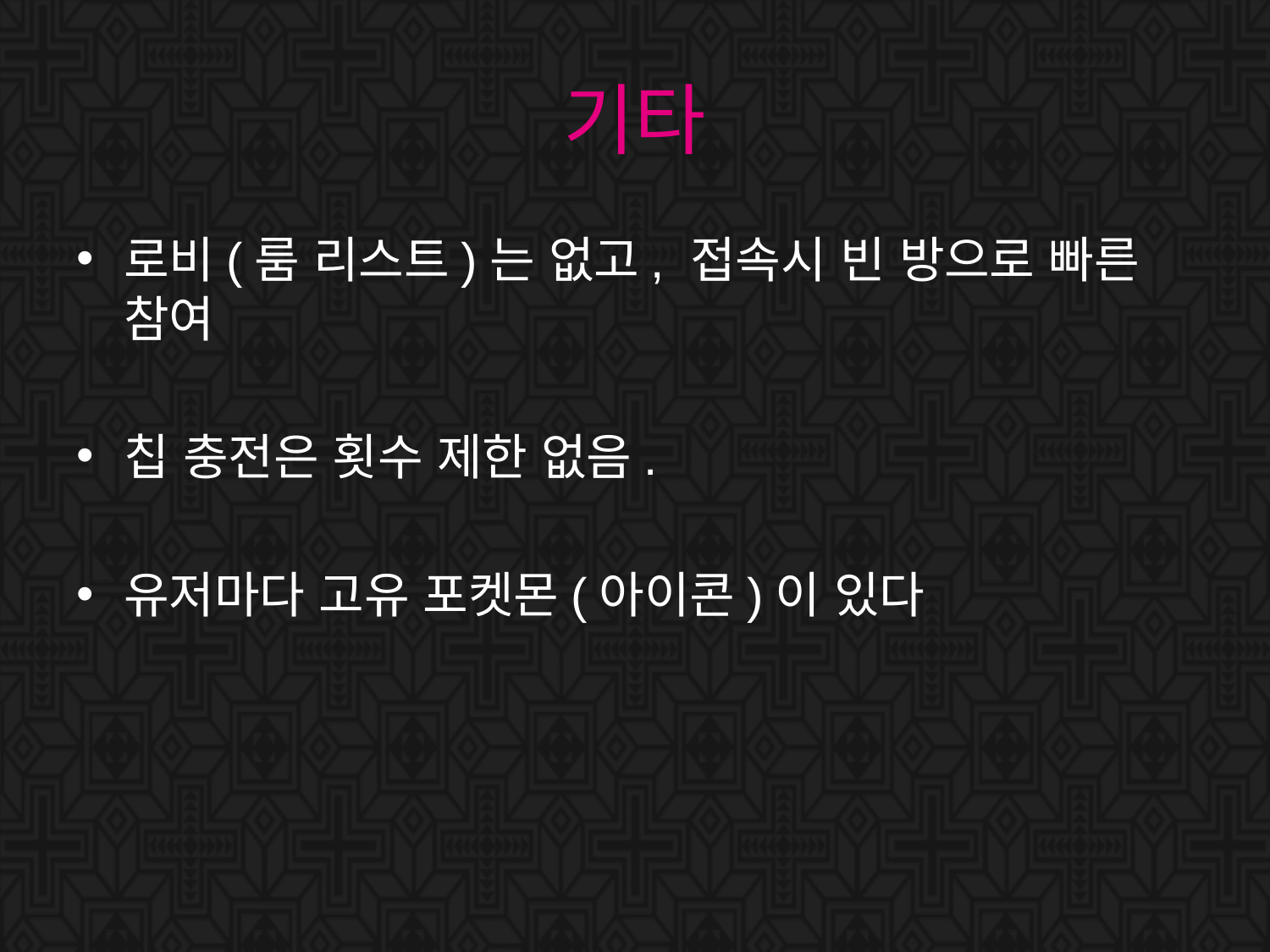

# 기타
로비(룸 리스트)는 없고, 접속시 빈 방으로 빠른 참여

칩 충전은 횟수 제한 없음.

유저마다 고유 포켓몬(아이콘)이 있다